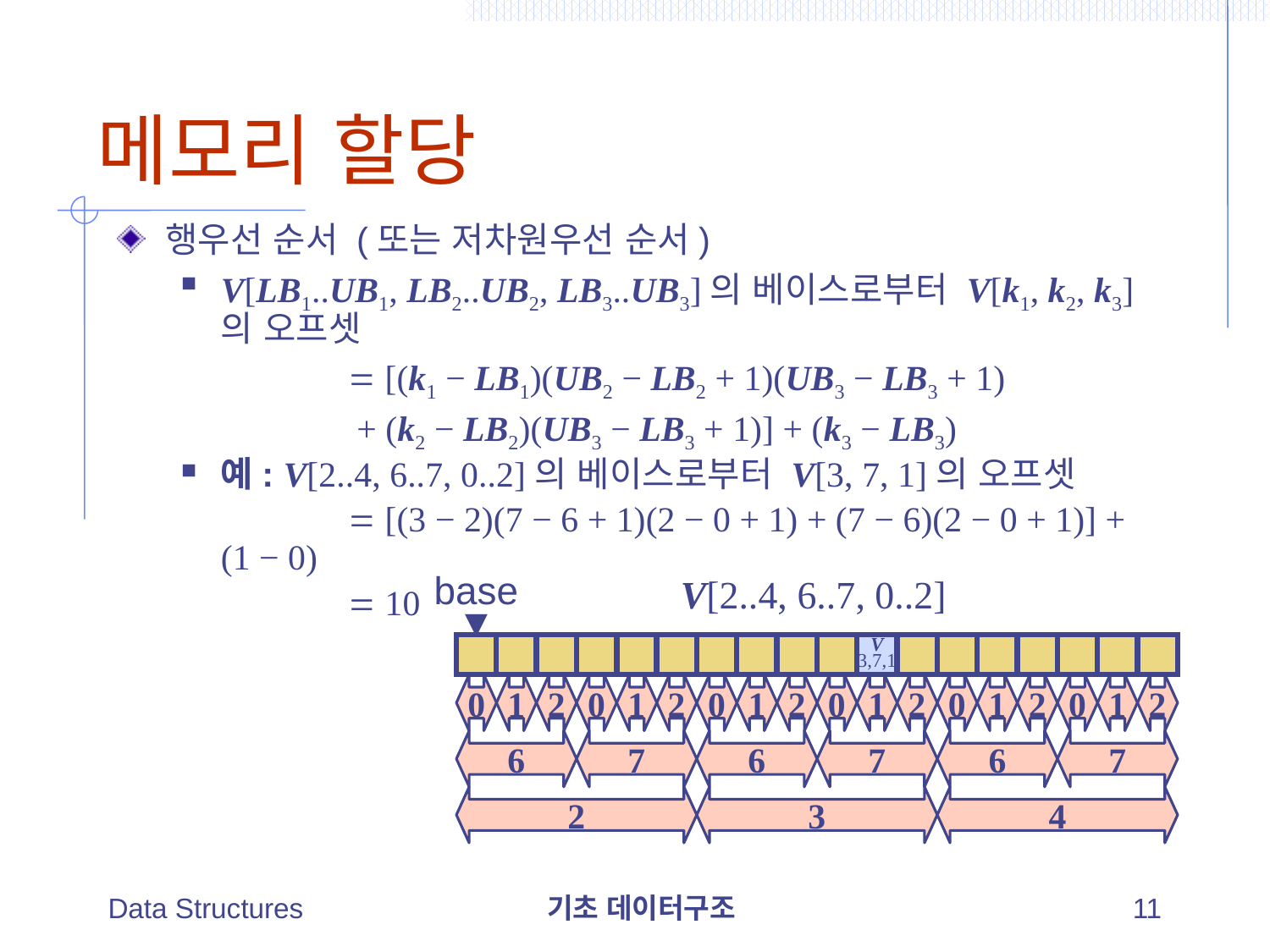

# 메모리 할당
행우선 순서 (또는 저차원우선 순서)
V[LB1..UB1, LB2..UB2, LB3..UB3]의 베이스로부터 V[k1, k2, k3]의 오프셋
		= [(k1 − LB1)(UB2 − LB2 + 1)(UB3 − LB3 + 1)
		 + (k2 − LB2)(UB3 − LB3 + 1)] + (k3 − LB3)
예: V[2..4, 6..7, 0..2]의 베이스로부터 V[3, 7, 1]의 오프셋
		= [(3 − 2)(7 − 6 + 1)(2 − 0 + 1) + (7 − 6)(2 − 0 + 1)] + (1 − 0)
		= 10
V[2..4, 6..7, 0..2]
base
▼

V
[3,7,1]

0
1
2
0
1
2
0
1
2
0
1
2
0
1
2
0
1
2
6
7
6
7
6
7
2
3
4
Data Structures
기초 데이터구조
11